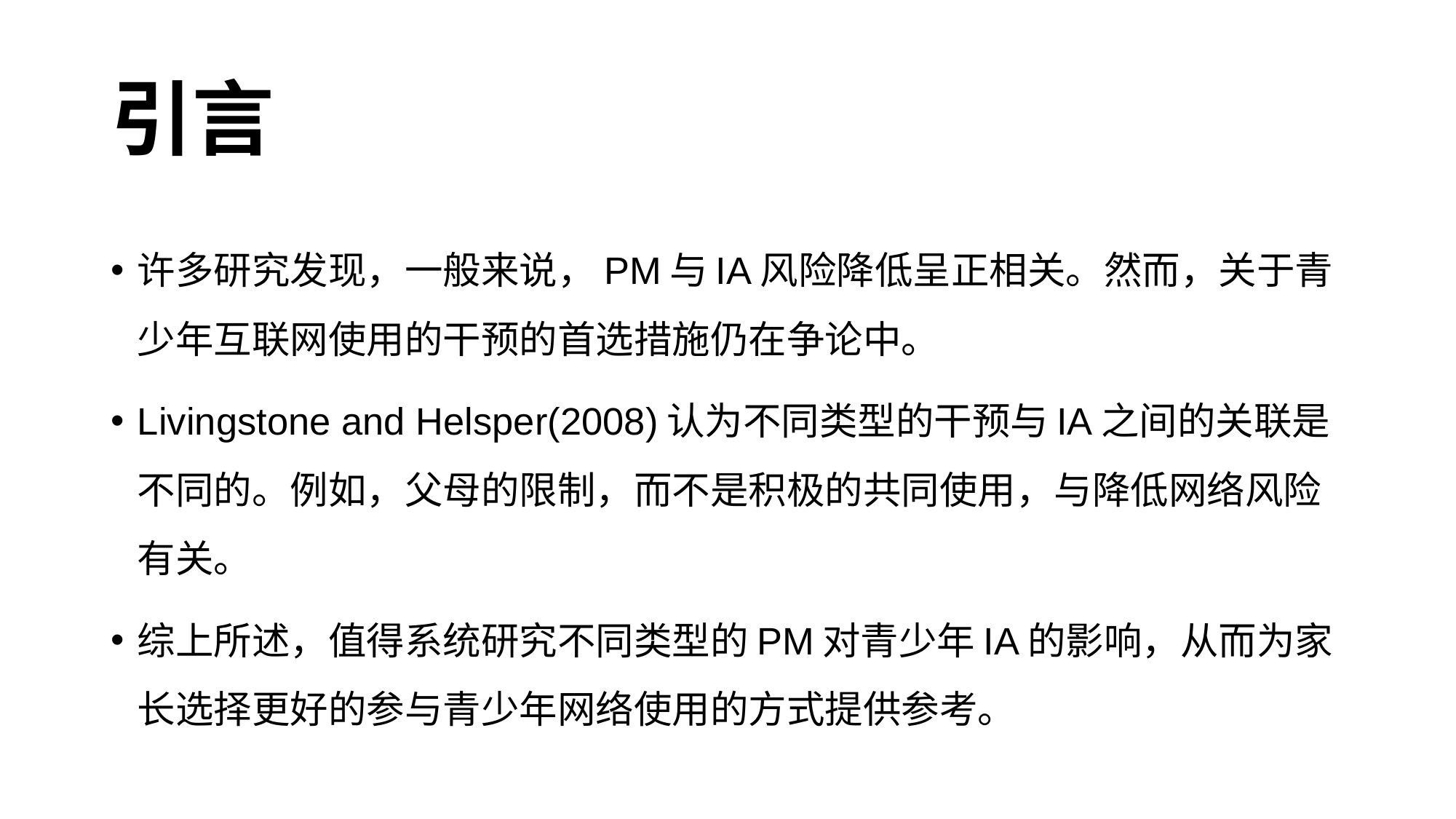

# 引言
许多研究发现，一般来说，PM与IA风险降低呈正相关。然而，关于青少年互联网使用的干预的首选措施仍在争论中。
Livingstone and Helsper(2008)认为不同类型的干预与IA之间的关联是不同的。例如，父母的限制，而不是积极的共同使用，与降低网络风险有关。
综上所述，值得系统研究不同类型的PM对青少年IA的影响，从而为家长选择更好的参与青少年网络使用的方式提供参考。